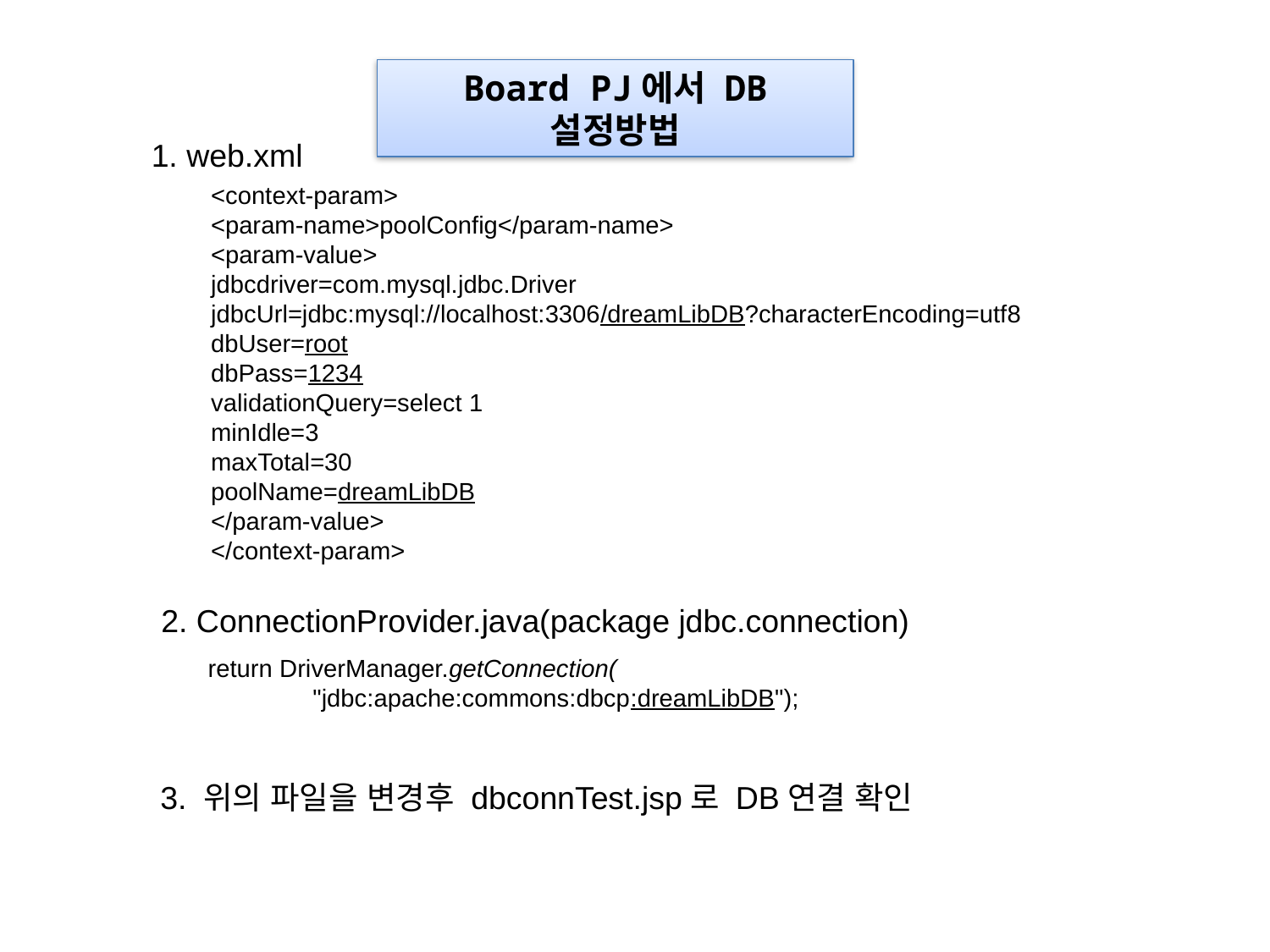

Board PJ에서 DB 설정방법
1. web.xml
<context-param>
<param-name>poolConfig</param-name>
<param-value>
jdbcdriver=com.mysql.jdbc.Driver
jdbcUrl=jdbc:mysql://localhost:3306/dreamLibDB?characterEncoding=utf8
dbUser=root
dbPass=1234
validationQuery=select 1
minIdle=3
maxTotal=30
poolName=dreamLibDB
</param-value>
</context-param>
2. ConnectionProvider.java(package jdbc.connection)
 return DriverManager.getConnection(
                "jdbc:apache:commons:dbcp:dreamLibDB");
 3. 위의 파일을 변경후 dbconnTest.jsp로 DB연결 확인